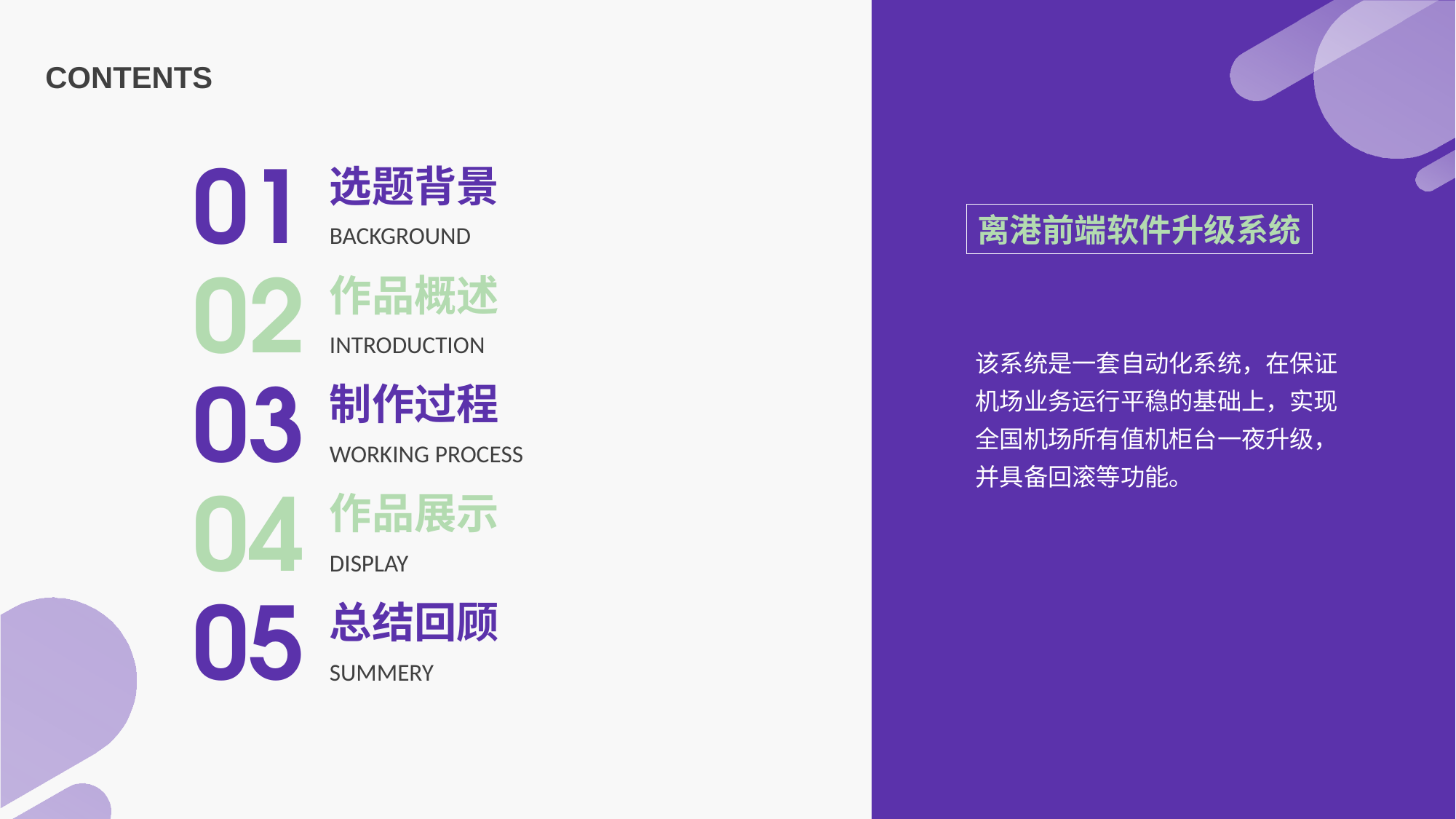

CONTENTS
01
选题背景
离港前端软件升级系统
BACKGROUND
02
作品概述
INTRODUCTION
该系统是一套自动化系统，在保证机场业务运行平稳的基础上，实现全国机场所有值机柜台一夜升级，并具备回滚等功能。
03
制作过程
WORKING PROCESS
04
作品展示
DISPLAY
05
总结回顾
SUMMERY